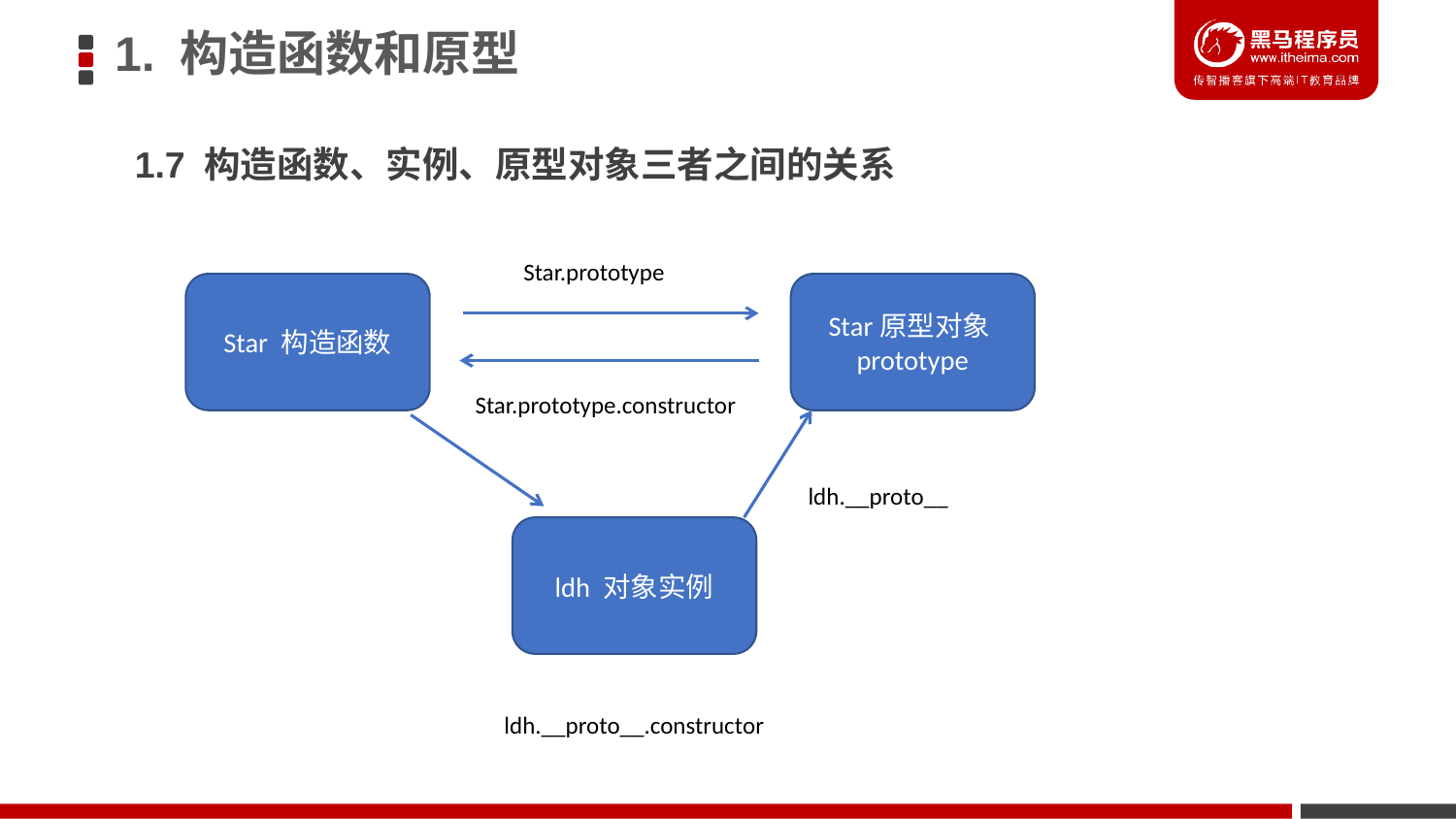

# 1. 构造函数和原型
1.7 构造函数、实例、原型对象三者之间的关系
Star.prototype
Star 构造函数
Star原型对象prototype
Star.prototype.constructor
ldh.__proto__
ldh 对象实例
ldh.__proto__.constructor